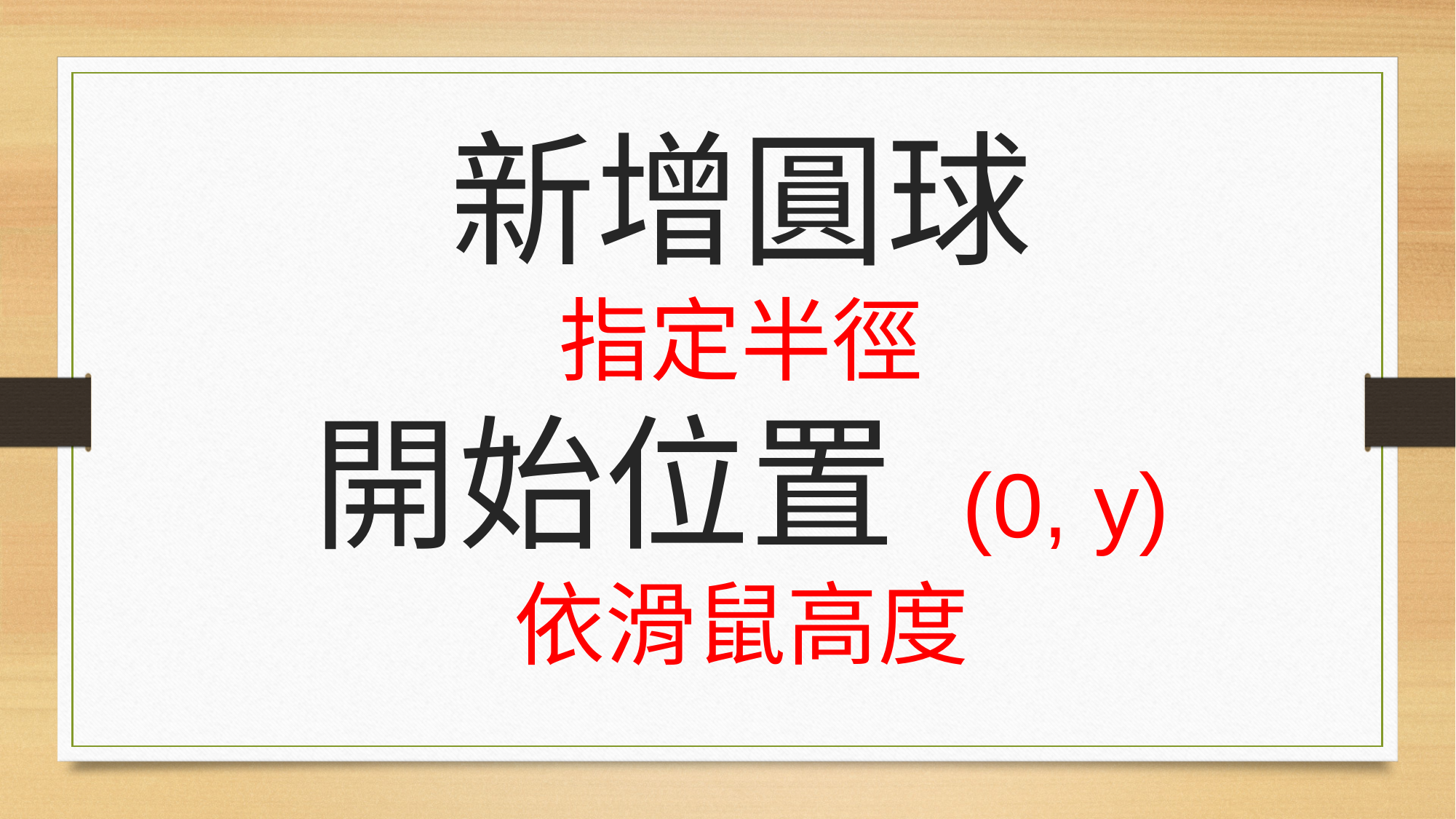

# 新增圓球 指定半徑 開始位置 (0, y) 依滑鼠高度